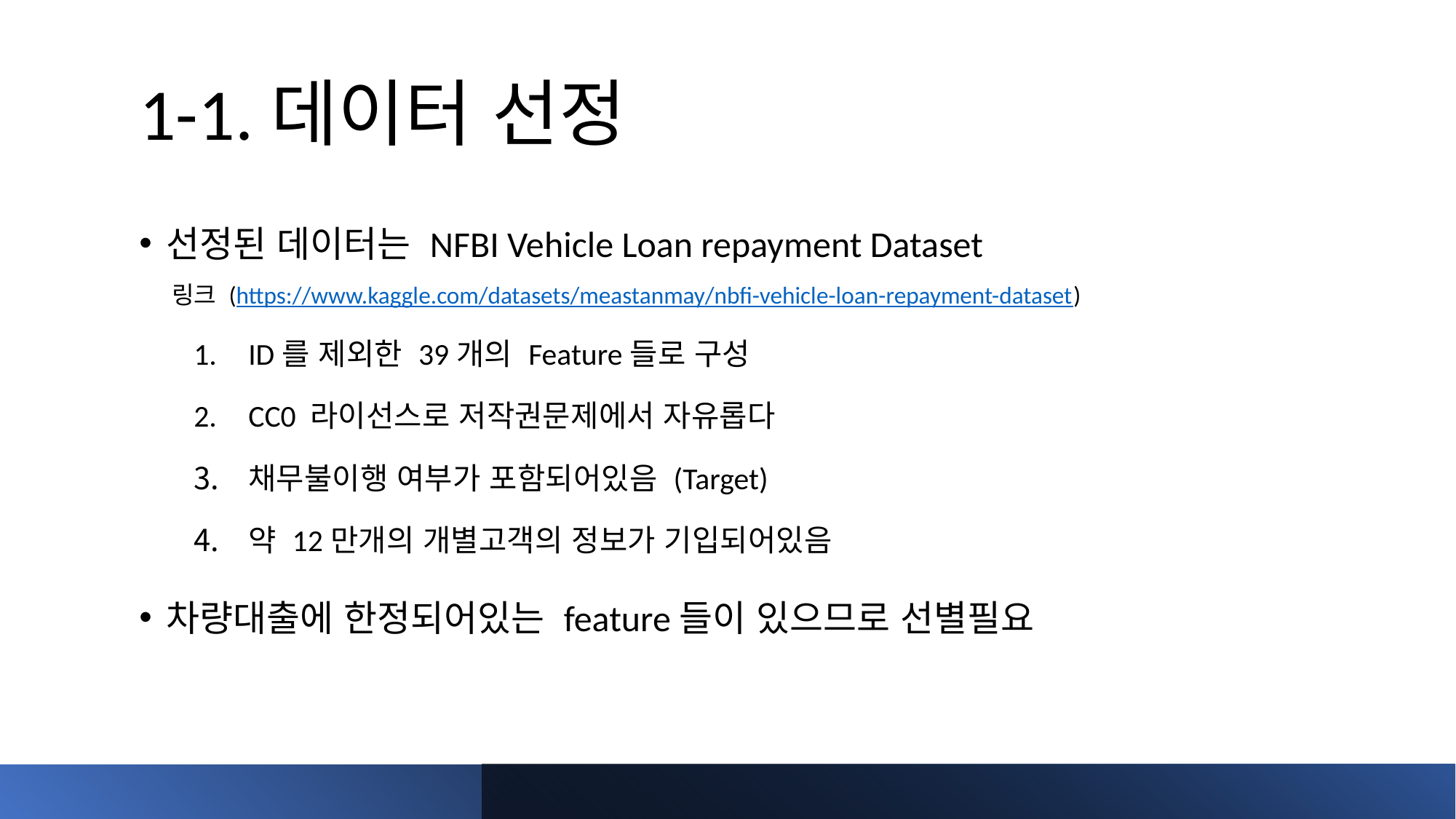

# 1-1.데이터 선정
선정된 데이터는 NFBI Vehicle Loan repayment Dataset
    링크 (https://www.kaggle.com/datasets/meastanmay/nbfi-vehicle-loan-repayment-dataset)
ID를 제외한 39개의 Feature들로 구성
CC0 라이선스로 저작권문제에서 자유롭다
채무불이행 여부가 포함되어있음 (Target)
약 12만개의 개별고객의 정보가 기입되어있음
차량대출에 한정되어있는 feature들이 있으므로 선별필요